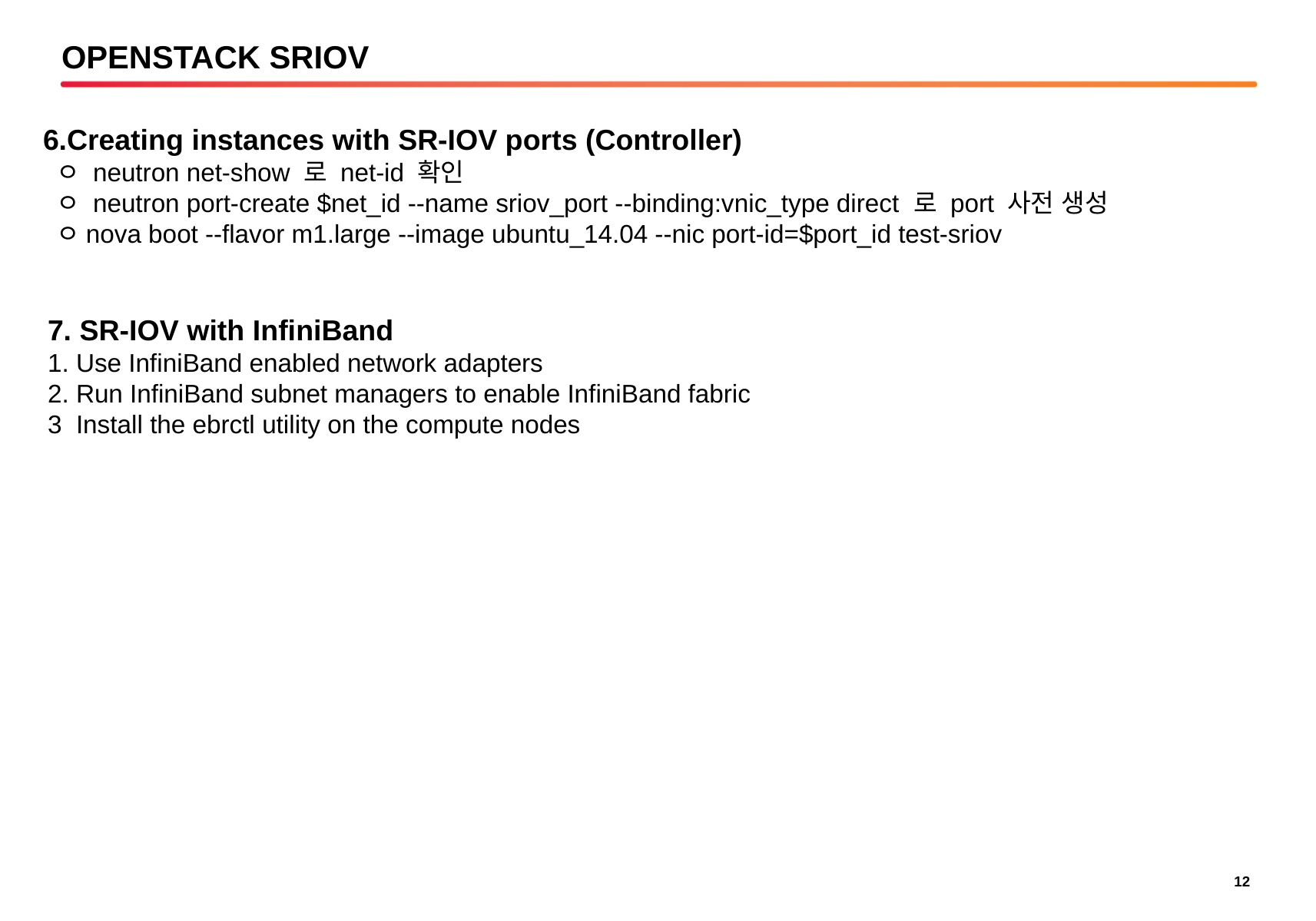

# OPENSTACK SRIOV
6.Creating instances with SR-IOV ports (Controller)
 ㅇ neutron net-show 로 net-id 확인
 ㅇ neutron port-create $net_id --name sriov_port --binding:vnic_type direct 로 port 사전 생성
 ㅇnova boot --flavor m1.large --image ubuntu_14.04 --nic port-id=$port_id test-sriov
7. SR-IOV with InfiniBand
1. Use InfiniBand enabled network adapters
2. Run InfiniBand subnet managers to enable InfiniBand fabric
3  Install the ebrctl utility on the compute nodes